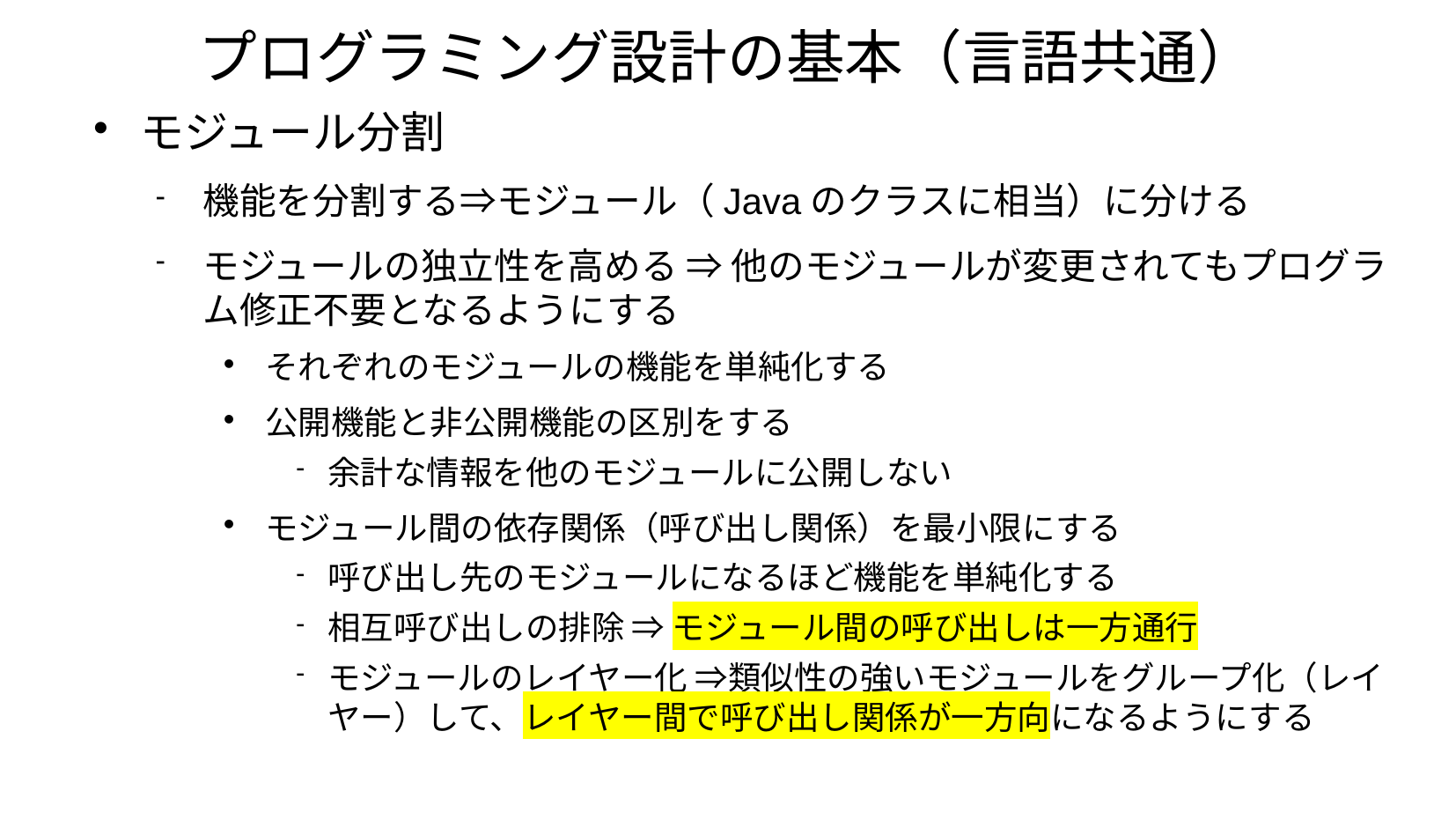

# プログラミング設計の基本（言語共通）
モジュール分割
機能を分割する⇒モジュール（Javaのクラスに相当）に分ける
モジュールの独立性を高める ⇒ 他のモジュールが変更されてもプログラム修正不要となるようにする
それぞれのモジュールの機能を単純化する
公開機能と非公開機能の区別をする
余計な情報を他のモジュールに公開しない
モジュール間の依存関係（呼び出し関係）を最小限にする
呼び出し先のモジュールになるほど機能を単純化する
相互呼び出しの排除 ⇒ モジュール間の呼び出しは一方通行
モジュールのレイヤー化 ⇒類似性の強いモジュールをグループ化（レイヤー）して、レイヤー間で呼び出し関係が一方向になるようにする